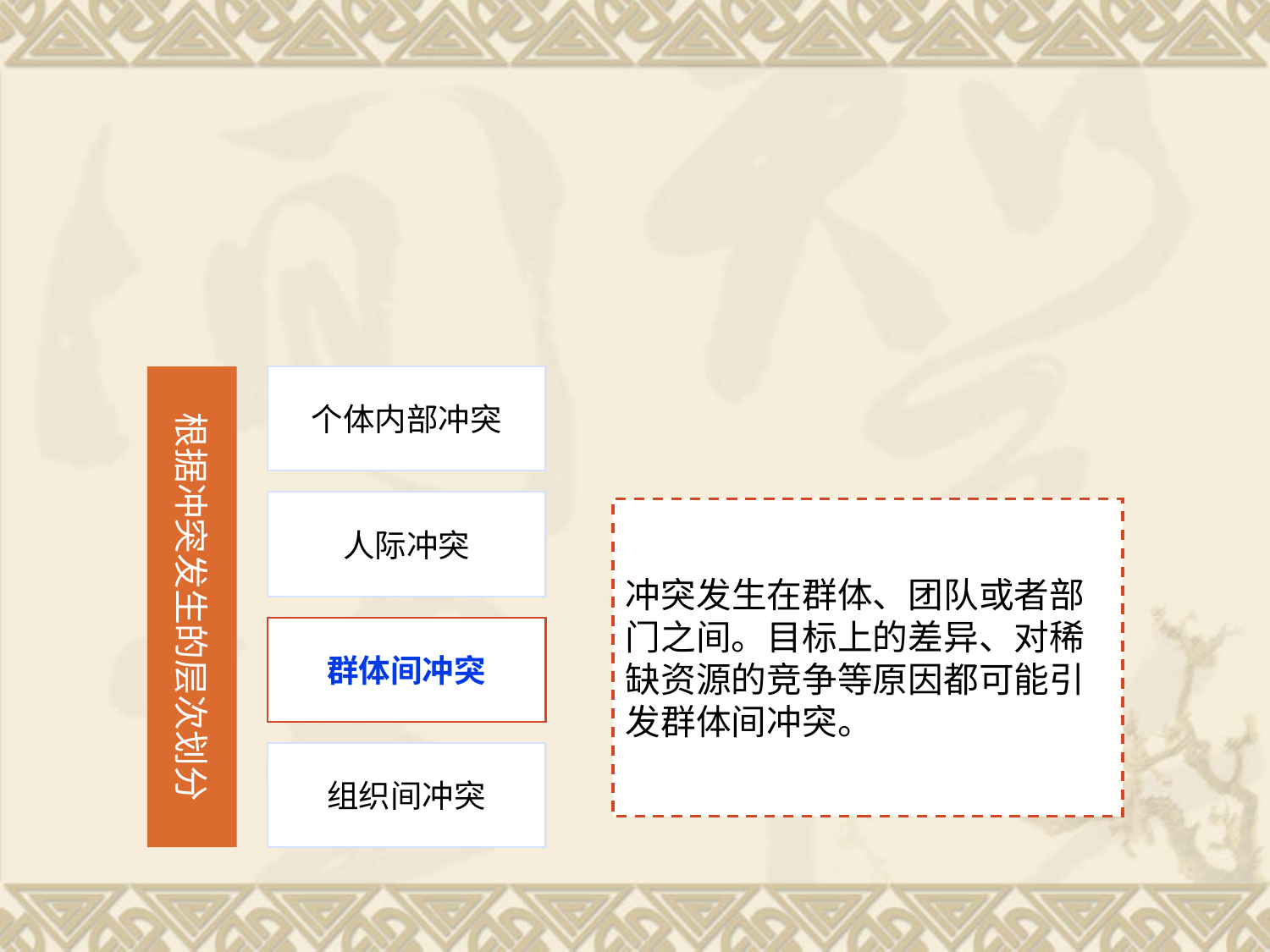

#

根据冲突发生的层次划分
个体内部冲突
人际冲突
冲突发生在群体、团队或者部门之间。目标上的差异、对稀缺资源的竞争等原因都可能引发群体间冲突。
群体间冲突
组织间冲突